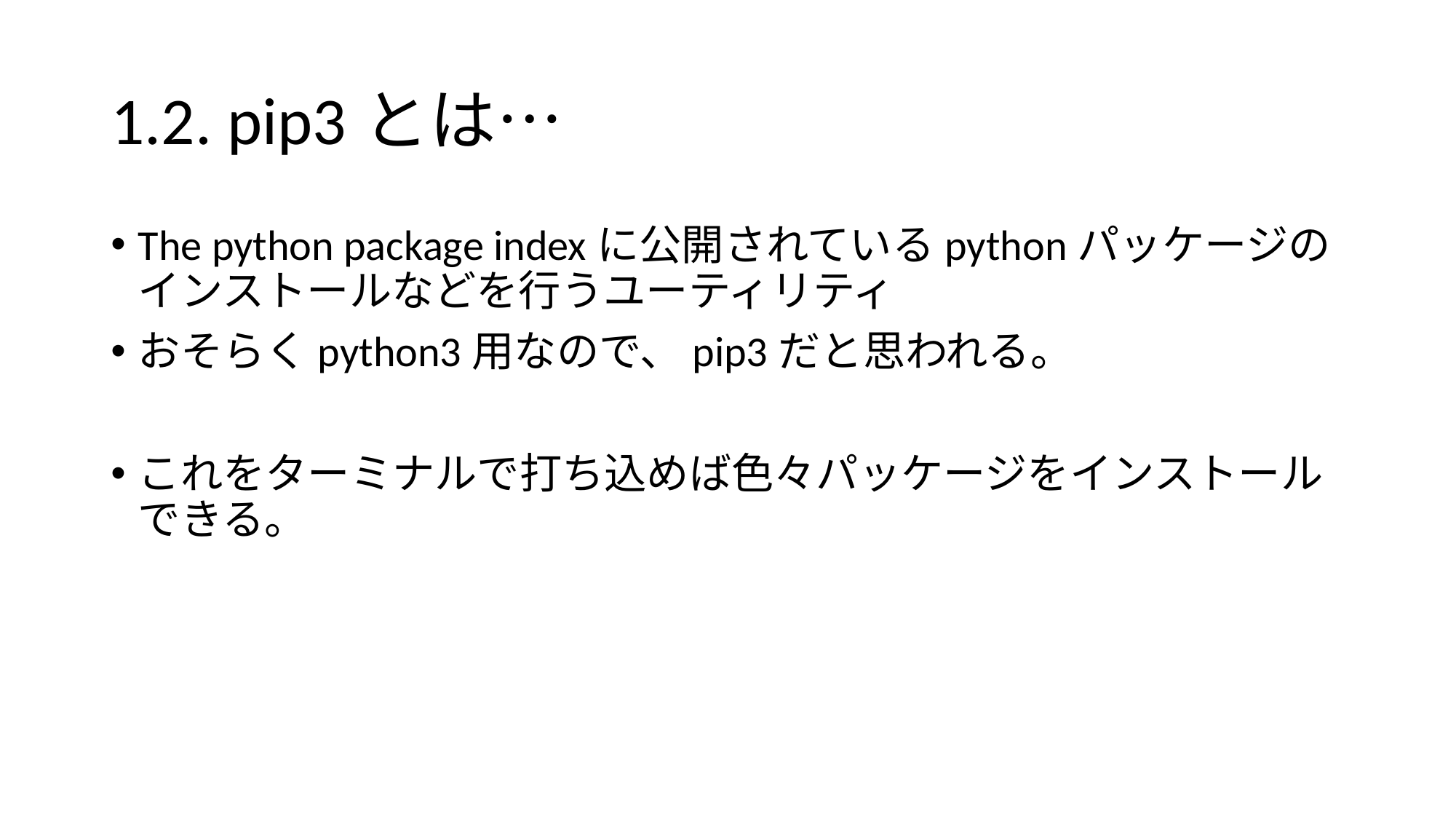

# 1.2. pip3とは…
The python package indexに公開されているpythonパッケージのインストールなどを行うユーティリティ
おそらくpython3用なので、pip3だと思われる。

これをターミナルで打ち込めば色々パッケージをインストールできる。